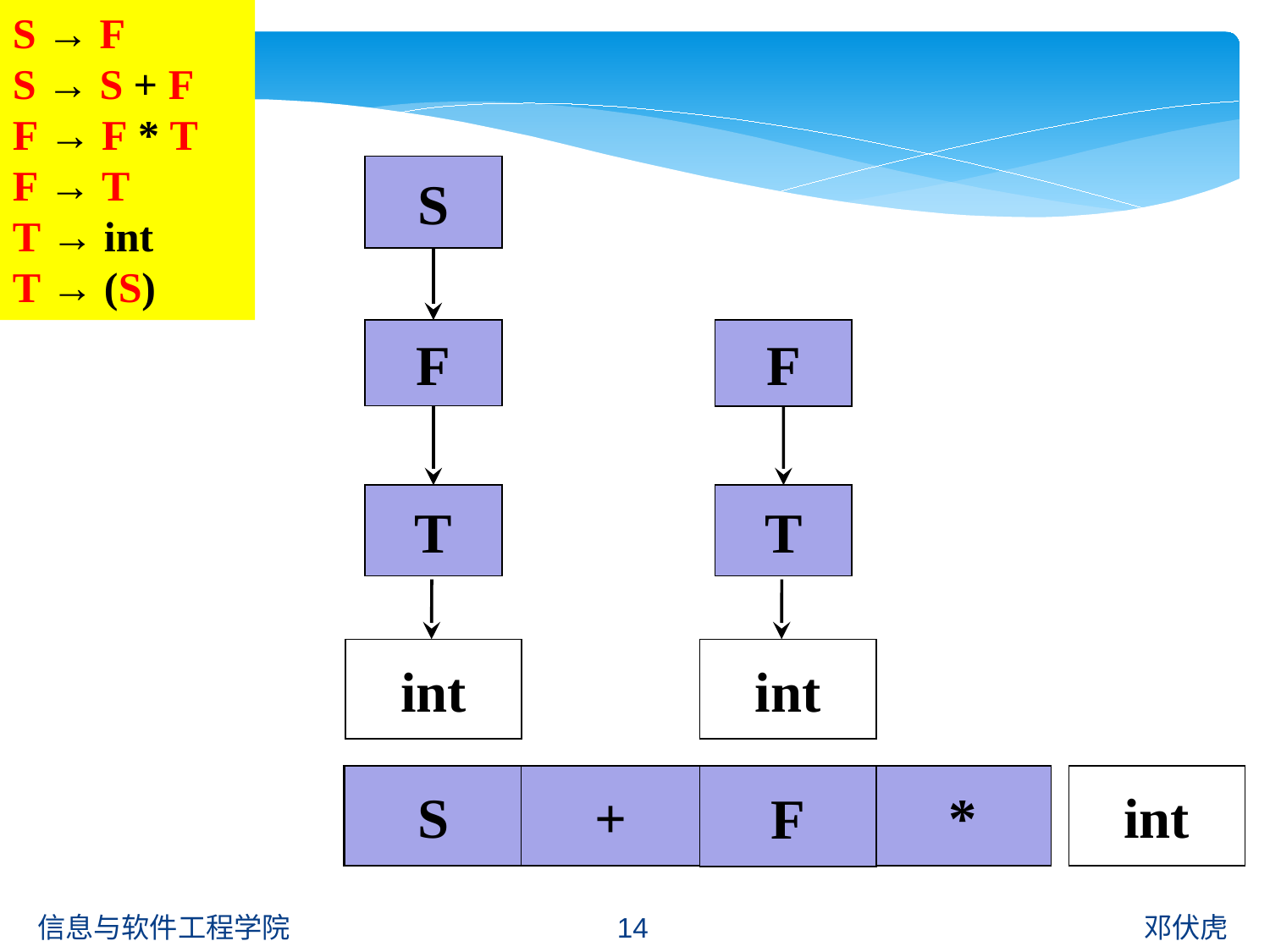

S → F
S → S + F
F → F * T
F → T
T → int
T → (S)
S
F
F
T
T
int
int
F
S
F
T
*
int
int
+
int
T
信息与软件工程学院
14
邓伏虎